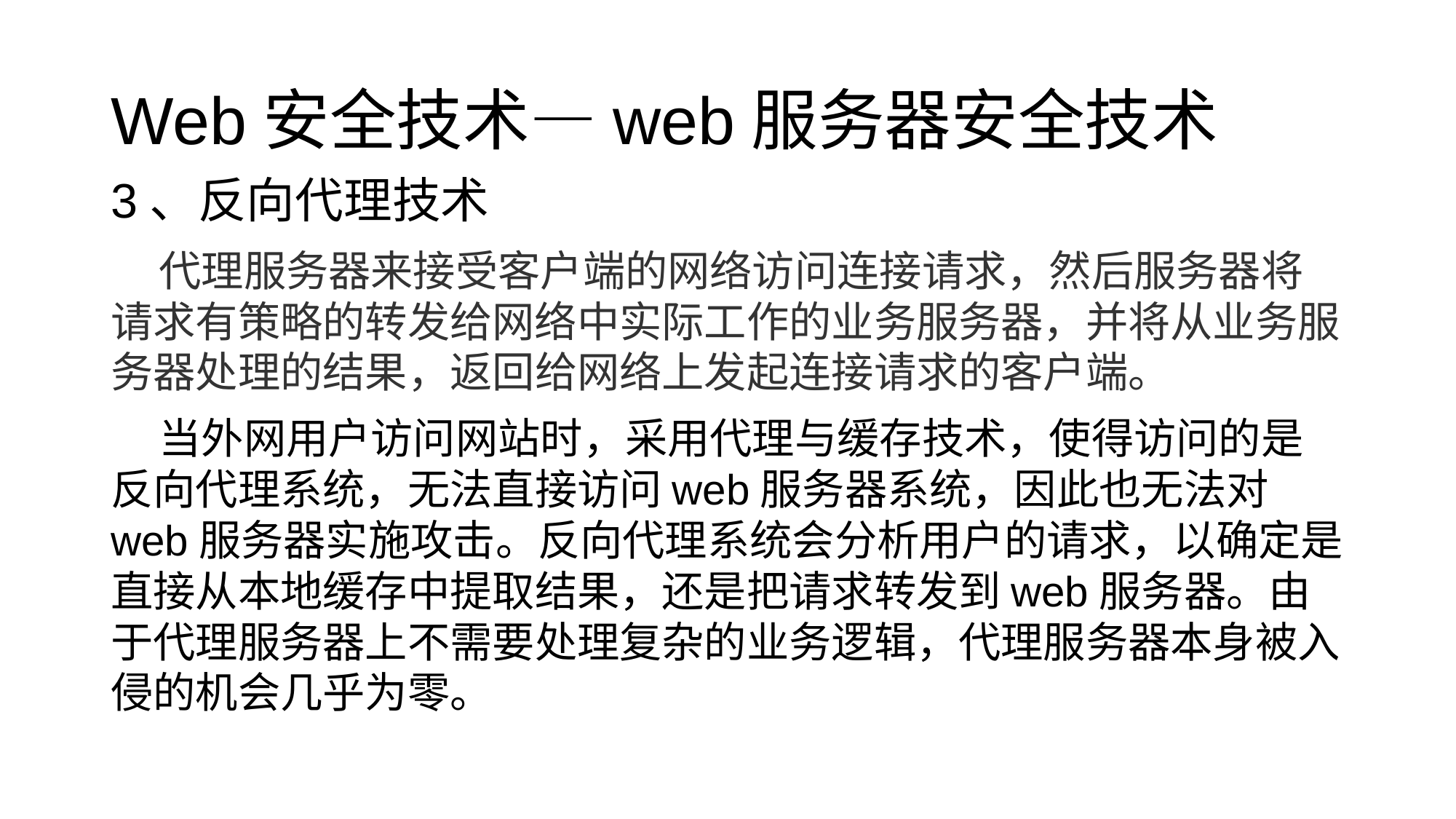

# Web安全技术—web服务器安全技术
3、反向代理技术
    代理服务器来接受客户端的网络访问连接请求，然后服务器将请求有策略的转发给网络中实际工作的业务服务器，并将从业务服务器处理的结果，返回给网络上发起连接请求的客户端。
    当外网用户访问网站时，采用代理与缓存技术，使得访问的是反向代理系统，无法直接访问web服务器系统，因此也无法对web服务器实施攻击。反向代理系统会分析用户的请求，以确定是直接从本地缓存中提取结果，还是把请求转发到web服务器。由于代理服务器上不需要处理复杂的业务逻辑，代理服务器本身被入侵的机会几乎为零。